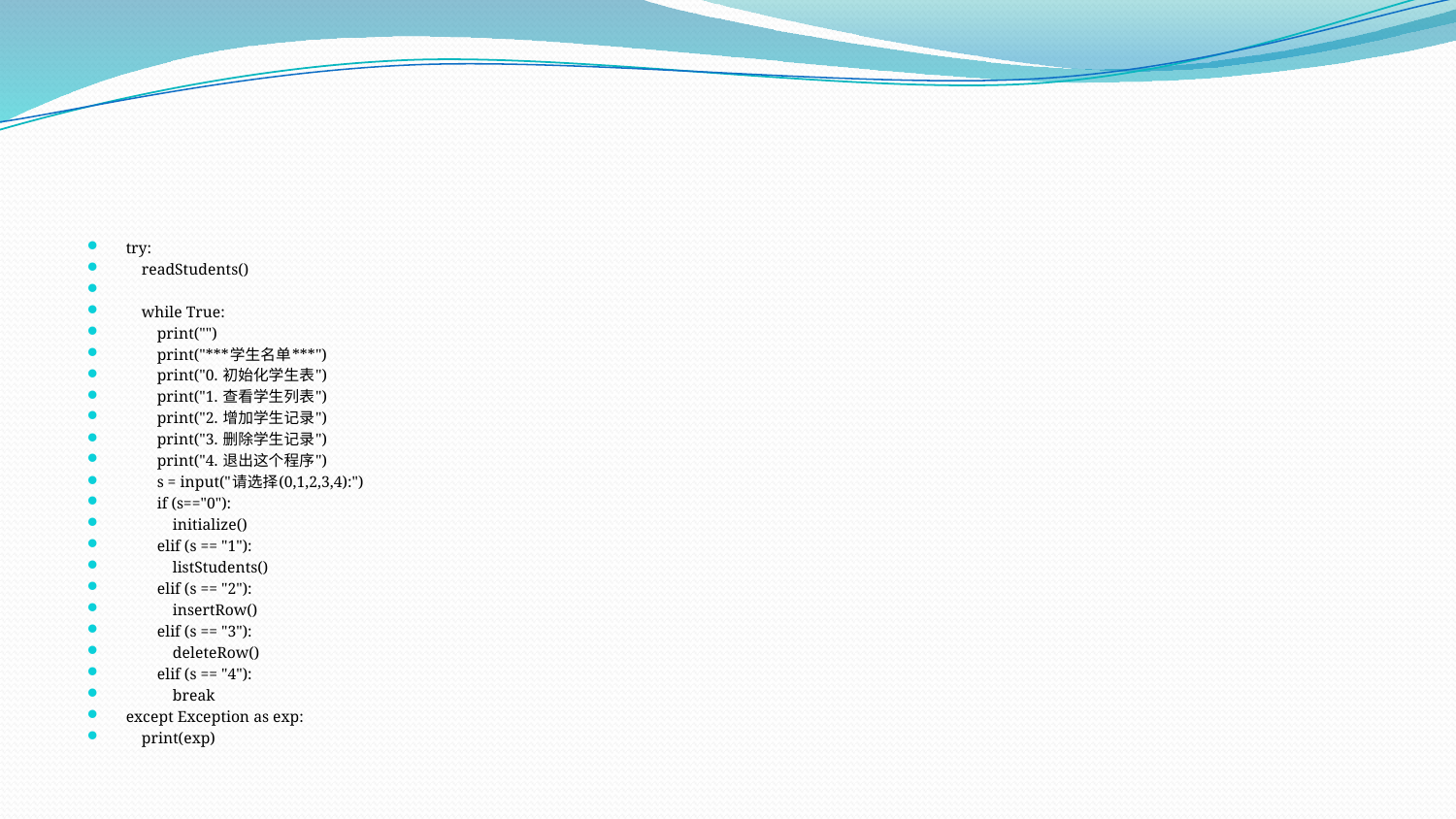

#
try:
    readStudents()

    while True:
        print("")
        print("***学生名单***")
        print("0. 初始化学生表")
        print("1. 查看学生列表")
        print("2. 增加学生记录")
        print("3. 删除学生记录")
        print("4. 退出这个程序")
        s = input("请选择(0,1,2,3,4):")
        if (s=="0"):
            initialize()
        elif (s == "1"):
            listStudents()
        elif (s == "2"):
            insertRow()
        elif (s == "3"):
            deleteRow()
        elif (s == "4"):
            break
except Exception as exp:
    print(exp)